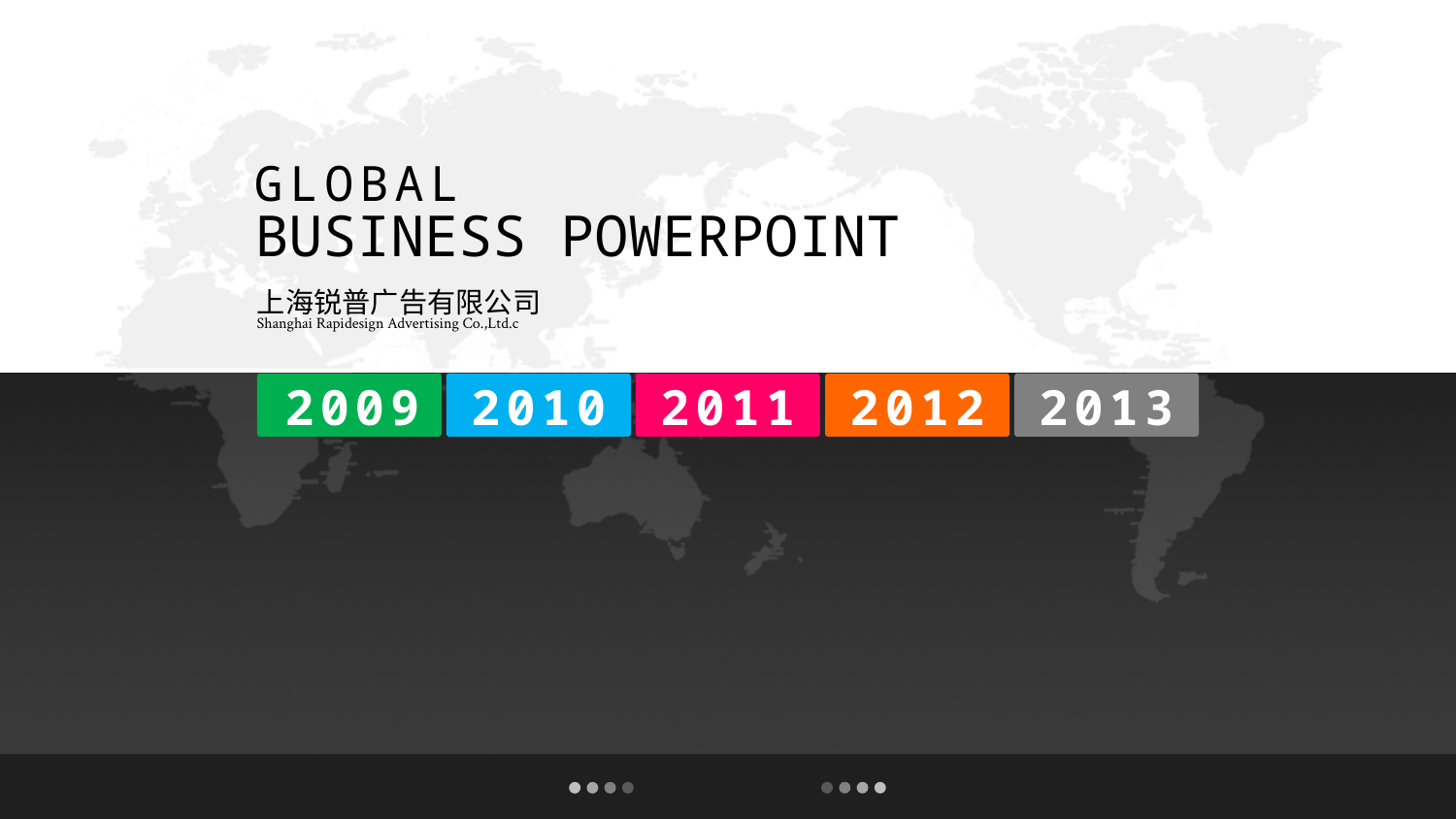

GLOBAL
BUSINESS POWERPOINT
上海锐普广告有限公司
Shanghai Rapidesign Advertising Co.,Ltd.c
2009

2010

2011

2012

2013